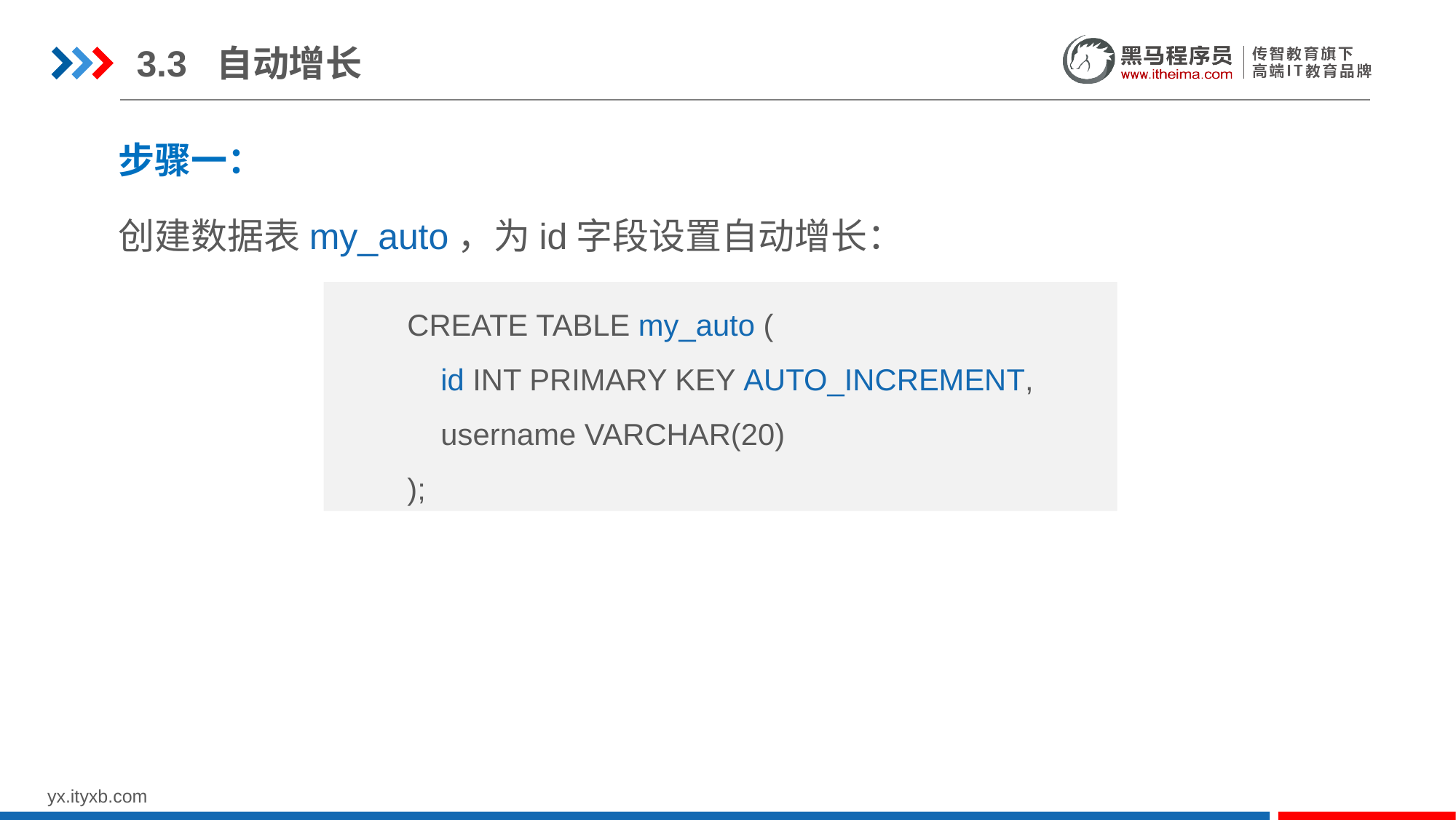

3.3  自动增长
步骤一：
创建数据表my_auto，为id字段设置自动增长：
CREATE TABLE my_auto (
    id INT PRIMARY KEY AUTO_INCREMENT,
    username VARCHAR(20)
);